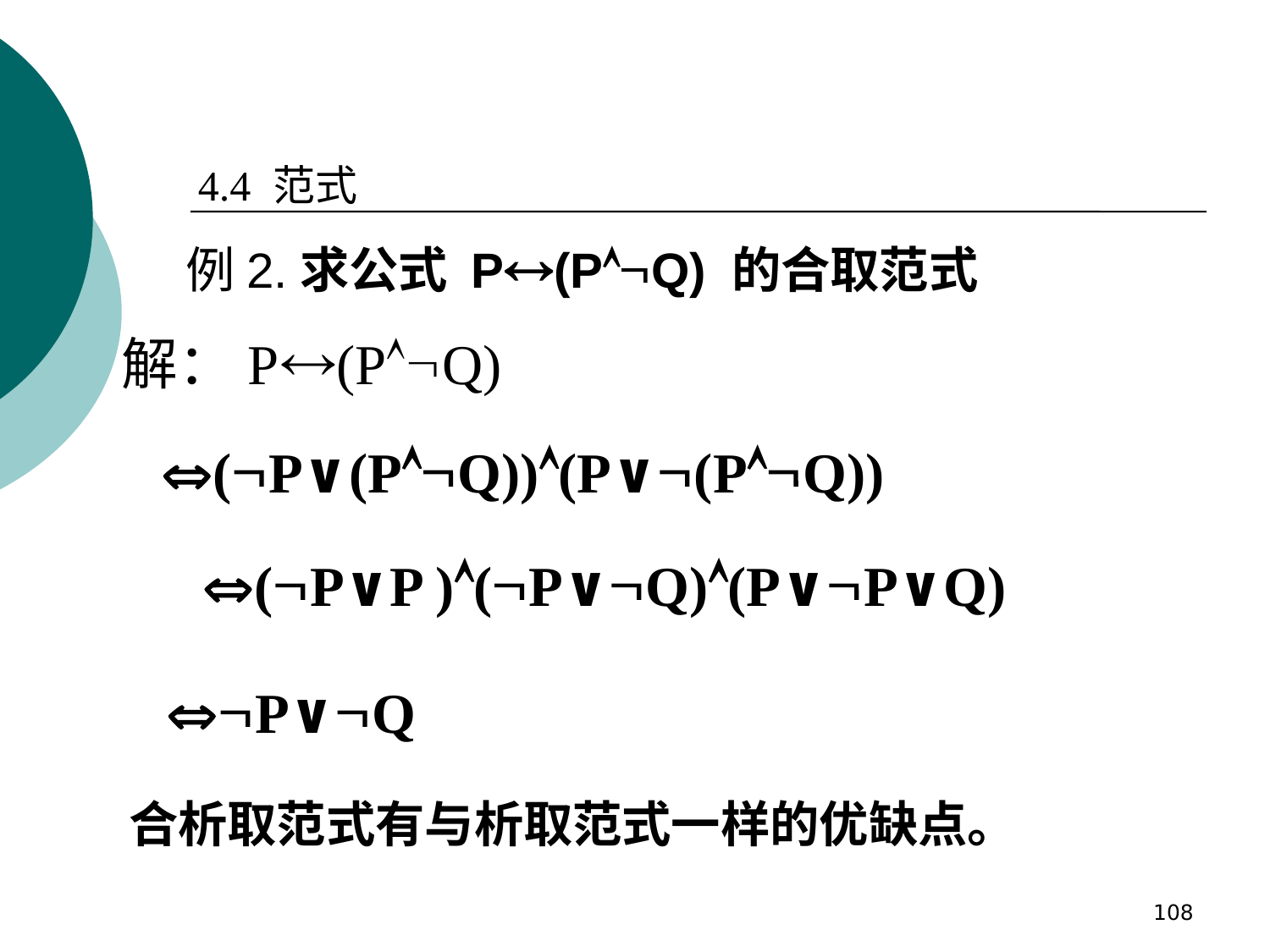

4.4 范式
例2.求公式 P↔(P∧¬Q) 的合取范式
解：P↔(P∧¬Q)
⇔(¬P∨(P∧¬Q))∧(P∨¬(P∧¬Q))
 ⇔(¬P∨P )∧(¬P∨¬Q)∧(P∨¬P∨Q)
 ⇔¬P∨¬Q
合析取范式有与析取范式一样的优缺点。
108